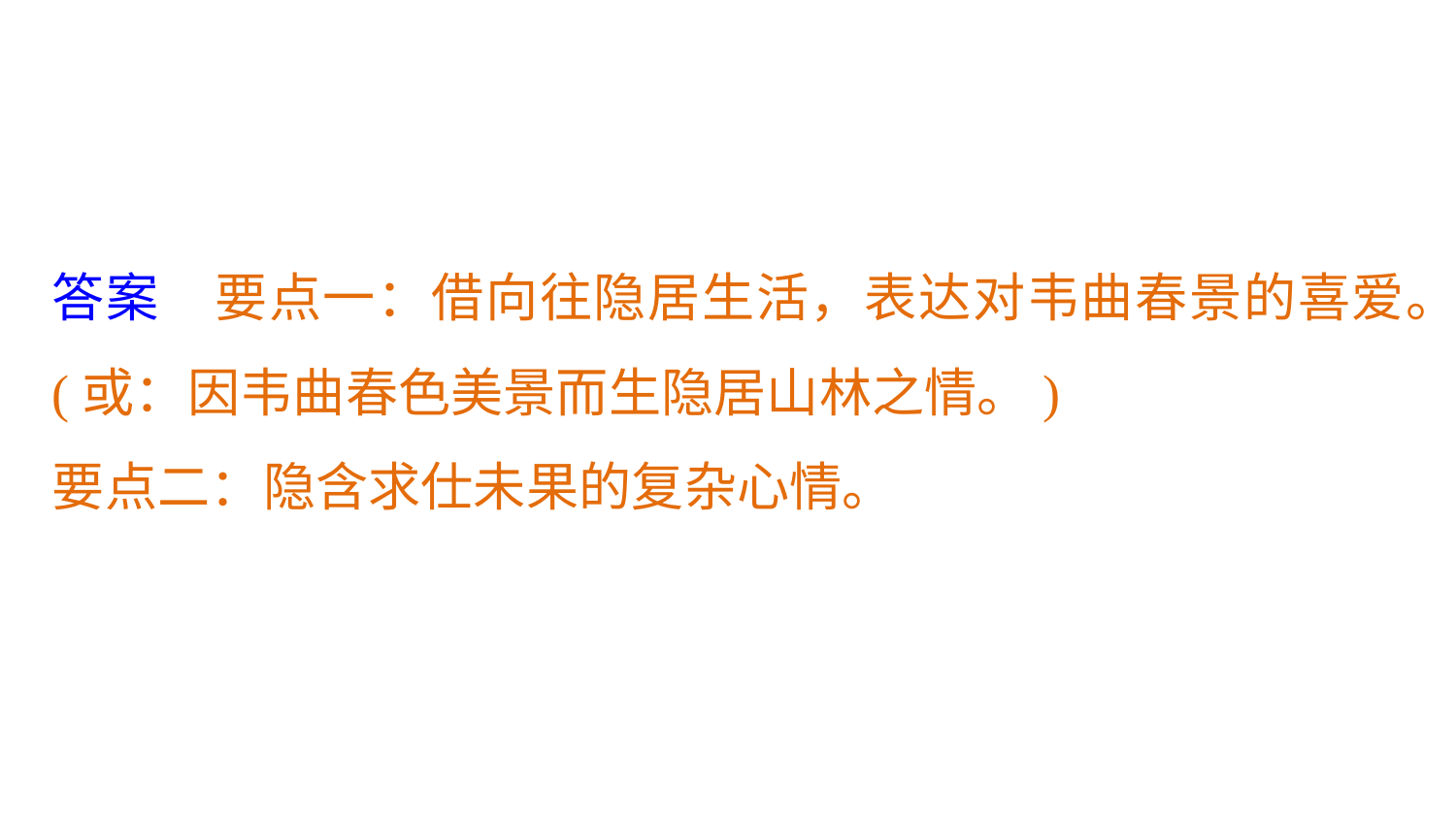

答案　要点一：借向往隐居生活，表达对韦曲春景的喜爱。(或：因韦曲春色美景而生隐居山林之情。)
要点二：隐含求仕未果的复杂心情。